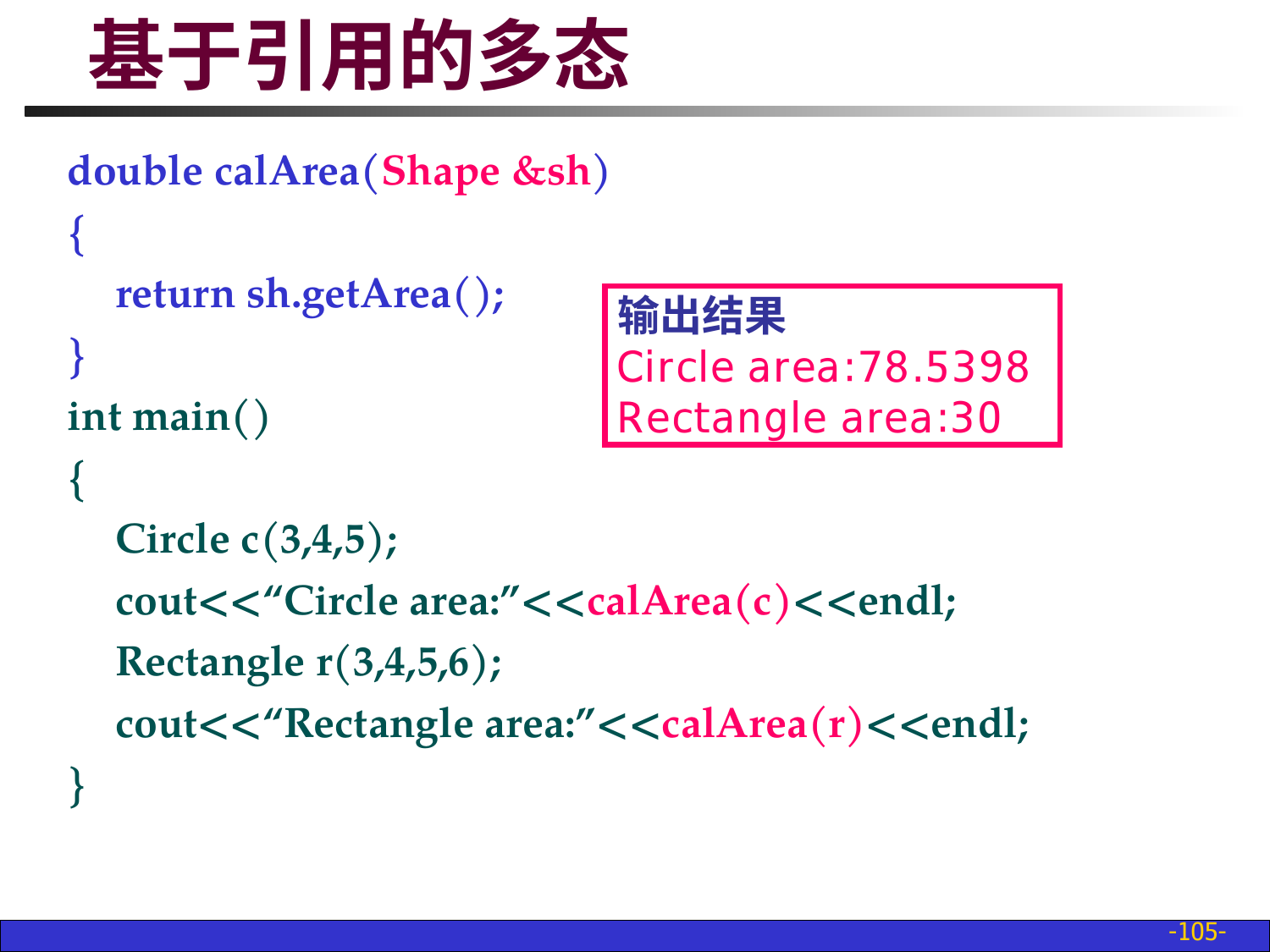

# 基于引用的多态
double calArea(Shape &sh)
{
	return sh.getArea();
}
int main()
{
	Circle c(3,4,5);
	cout<<“Circle area:”<<calArea(c)<<endl;
	Rectangle r(3,4,5,6);
	cout<<“Rectangle area:”<<calArea(r)<<endl;
}
输出结果
Circle area:78.5398
Rectangle area:30
-105-